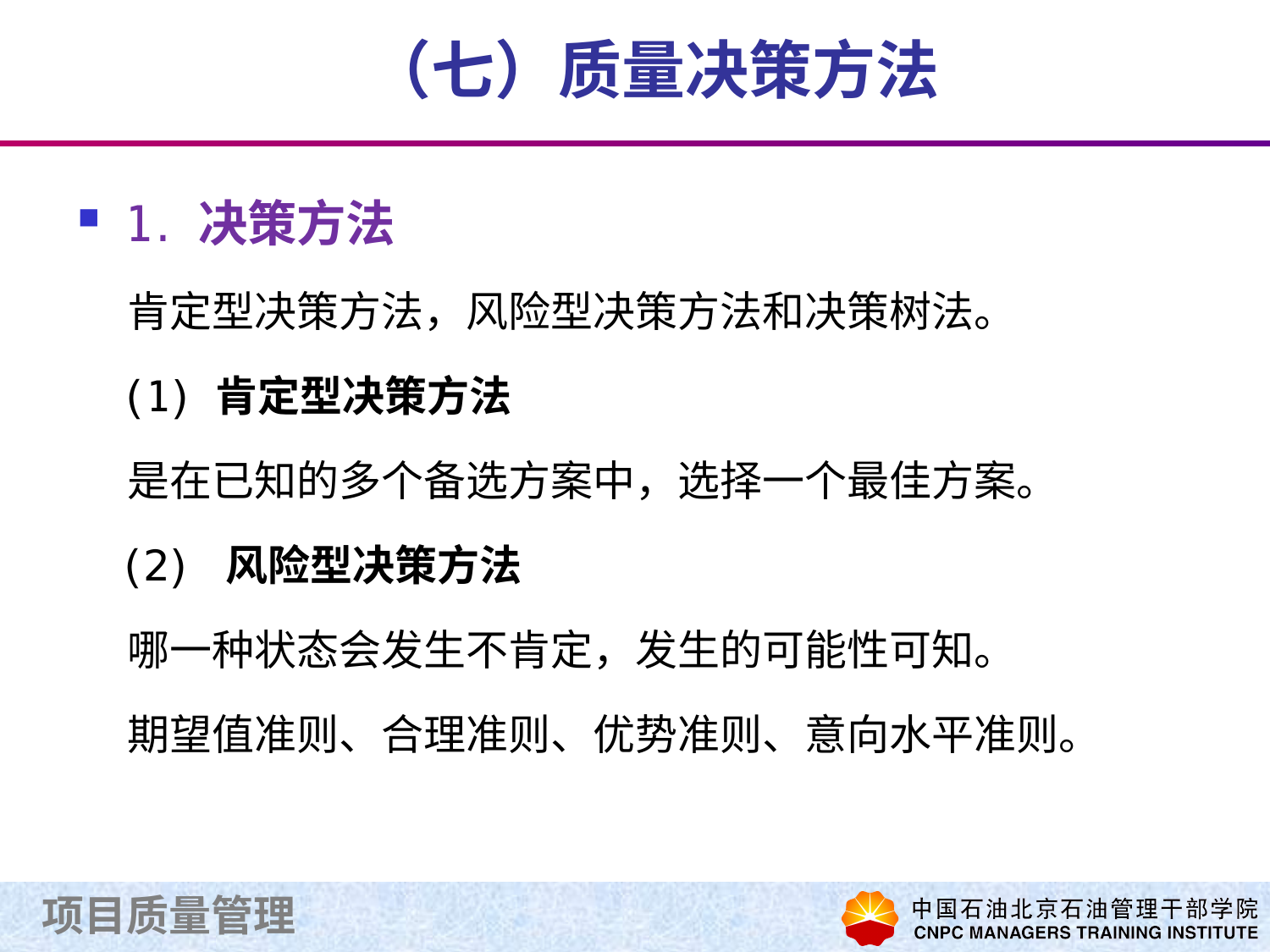

# （七）质量决策方法
1. 决策方法
肯定型决策方法，风险型决策方法和决策树法。
(1) 肯定型决策方法
是在已知的多个备选方案中，选择一个最佳方案。
	(2)  风险型决策方法
哪一种状态会发生不肯定，发生的可能性可知。
期望值准则、合理准则、优势准则、意向水平准则。